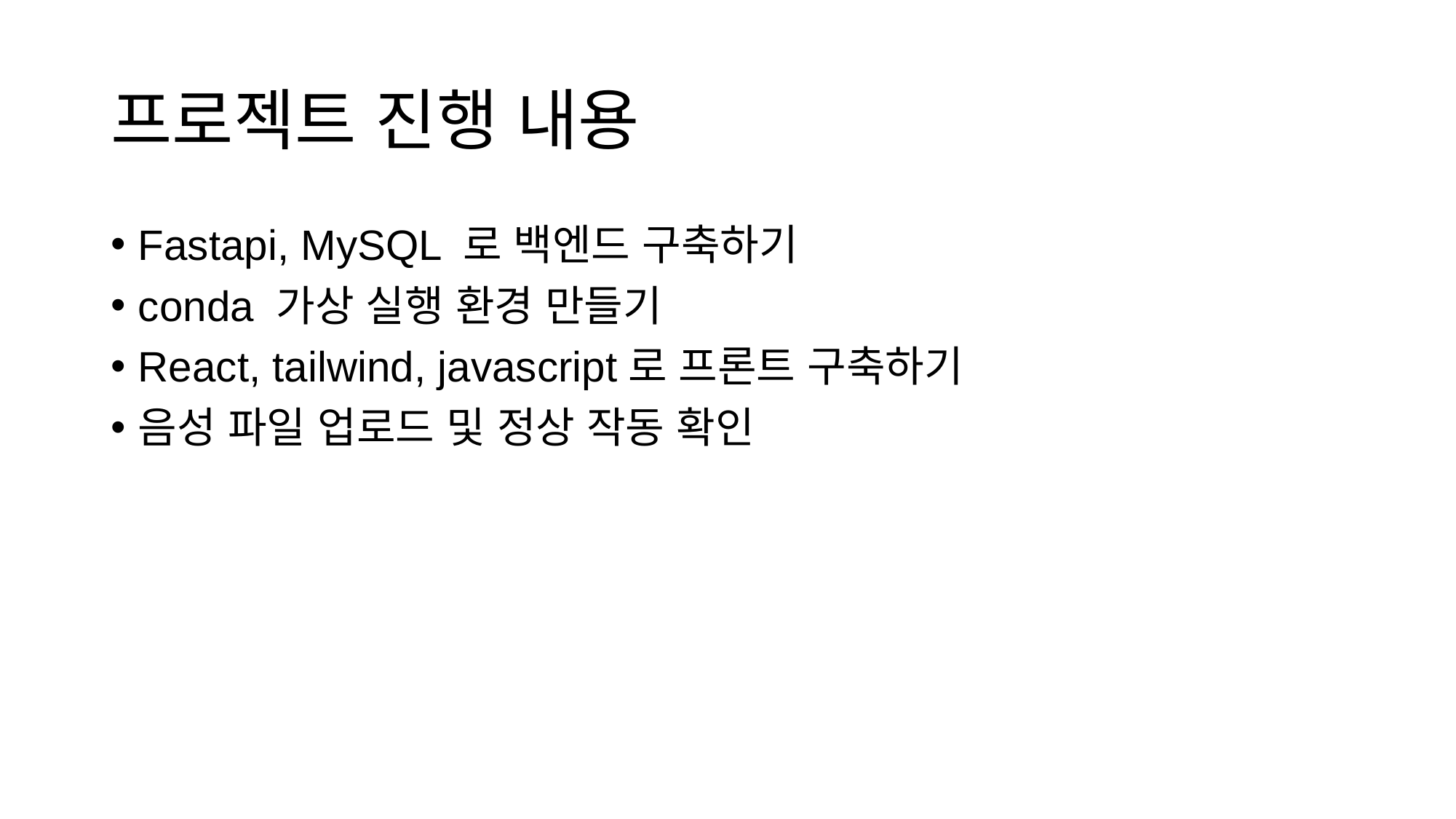

# 프로젝트 진행 내용
Fastapi, MySQL 로 백엔드 구축하기
conda 가상 실행 환경 만들기
React, tailwind, javascript로 프론트 구축하기
음성 파일 업로드 및 정상 작동 확인